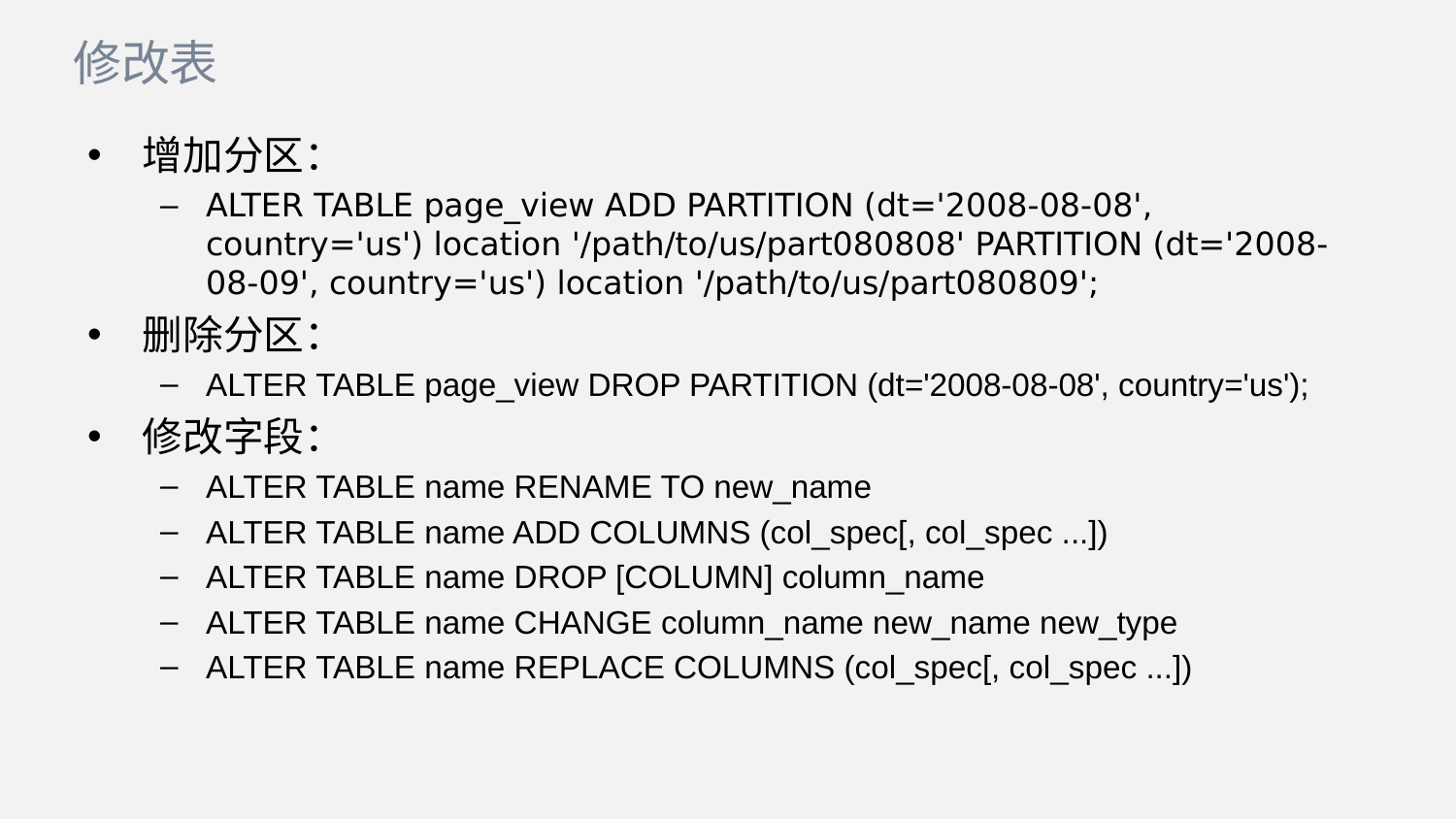

修改表
增加分区：
ALTER TABLE page_view ADD PARTITION (dt='2008-08-08', country='us') location '/path/to/us/part080808' PARTITION (dt='2008-08-09', country='us') location '/path/to/us/part080809';
删除分区：
ALTER TABLE page_view DROP PARTITION (dt='2008-08-08', country='us');
修改字段：
ALTER TABLE name RENAME TO new_name
ALTER TABLE name ADD COLUMNS (col_spec[, col_spec ...])
ALTER TABLE name DROP [COLUMN] column_name
ALTER TABLE name CHANGE column_name new_name new_type
ALTER TABLE name REPLACE COLUMNS (col_spec[, col_spec ...])